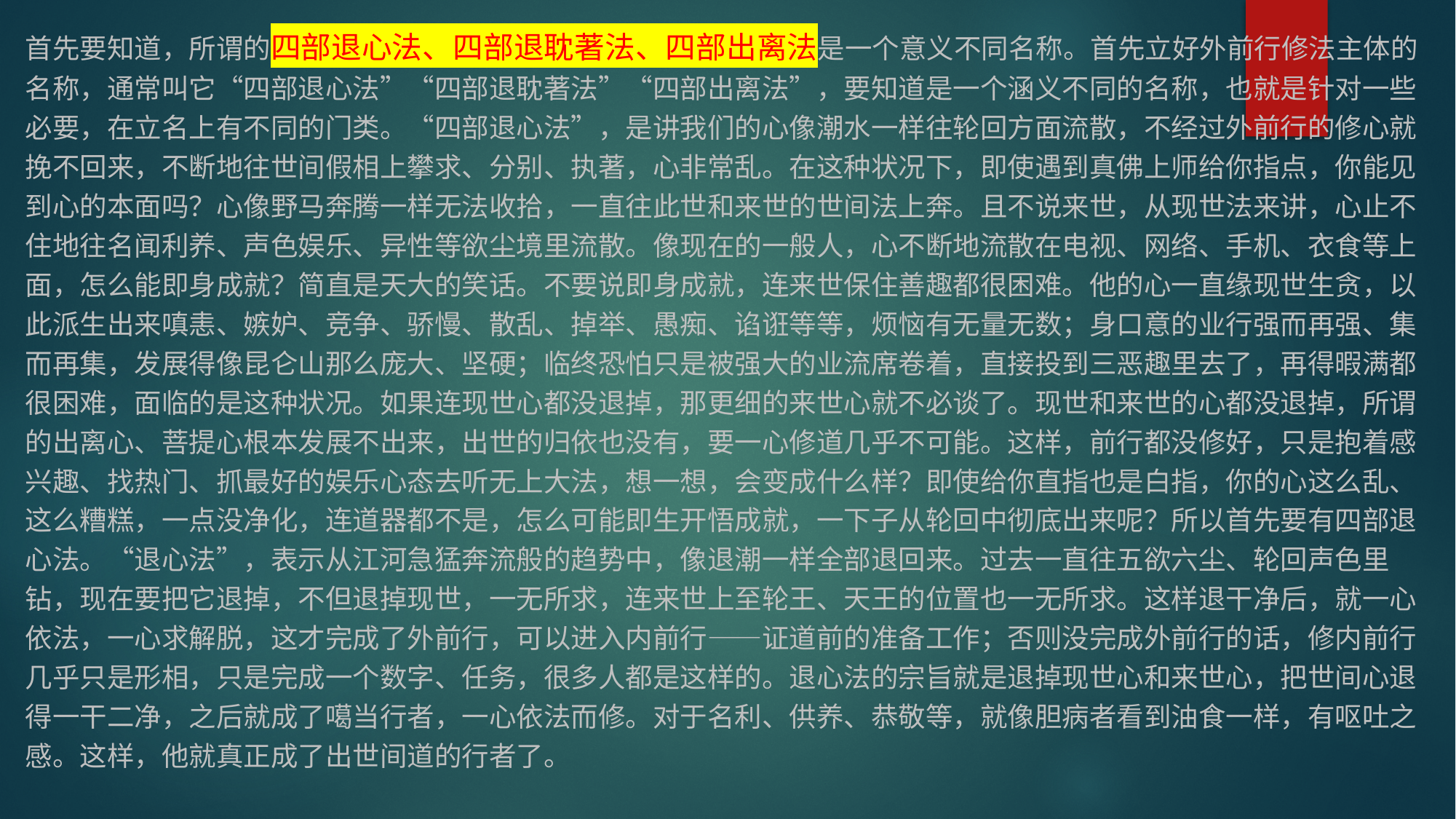

首先要知道，所谓的四部退心法、四部退耽著法、四部出离法是一个意义不同名称。首先立好外前行修法主体的名称，通常叫它“四部退心法”“四部退耽著法”“四部出离法”，要知道是一个涵义不同的名称，也就是针对一些必要，在立名上有不同的门类。“四部退心法”，是讲我们的心像潮水一样往轮回方面流散，不经过外前行的修心就挽不回来，不断地往世间假相上攀求、分别、执著，心非常乱。在这种状况下，即使遇到真佛上师给你指点，你能见到心的本面吗？心像野马奔腾一样无法收拾，一直往此世和来世的世间法上奔。且不说来世，从现世法来讲，心止不住地往名闻利养、声色娱乐、异性等欲尘境里流散。像现在的一般人，心不断地流散在电视、网络、手机、衣食等上面，怎么能即身成就？简直是天大的笑话。不要说即身成就，连来世保住善趣都很困难。他的心一直缘现世生贪，以此派生出来嗔恚、嫉妒、竞争、骄慢、散乱、掉举、愚痴、谄诳等等，烦恼有无量无数；身口意的业行强而再强、集而再集，发展得像昆仑山那么庞大、坚硬；临终恐怕只是被强大的业流席卷着，直接投到三恶趣里去了，再得暇满都很困难，面临的是这种状况。如果连现世心都没退掉，那更细的来世心就不必谈了。现世和来世的心都没退掉，所谓的出离心、菩提心根本发展不出来，出世的归依也没有，要一心修道几乎不可能。这样，前行都没修好，只是抱着感兴趣、找热门、抓最好的娱乐心态去听无上大法，想一想，会变成什么样？即使给你直指也是白指，你的心这么乱、这么糟糕，一点没净化，连道器都不是，怎么可能即生开悟成就，一下子从轮回中彻底出来呢？所以首先要有四部退心法。“退心法”，表示从江河急猛奔流般的趋势中，像退潮一样全部退回来。过去一直往五欲六尘、轮回声色里钻，现在要把它退掉，不但退掉现世，一无所求，连来世上至轮王、天王的位置也一无所求。这样退干净后，就一心依法，一心求解脱，这才完成了外前行，可以进入内前行——证道前的准备工作；否则没完成外前行的话，修内前行几乎只是形相，只是完成一个数字、任务，很多人都是这样的。退心法的宗旨就是退掉现世心和来世心，把世间心退得一干二净，之后就成了噶当行者，一心依法而修。对于名利、供养、恭敬等，就像胆病者看到油食一样，有呕吐之感。这样，他就真正成了出世间道的行者了。